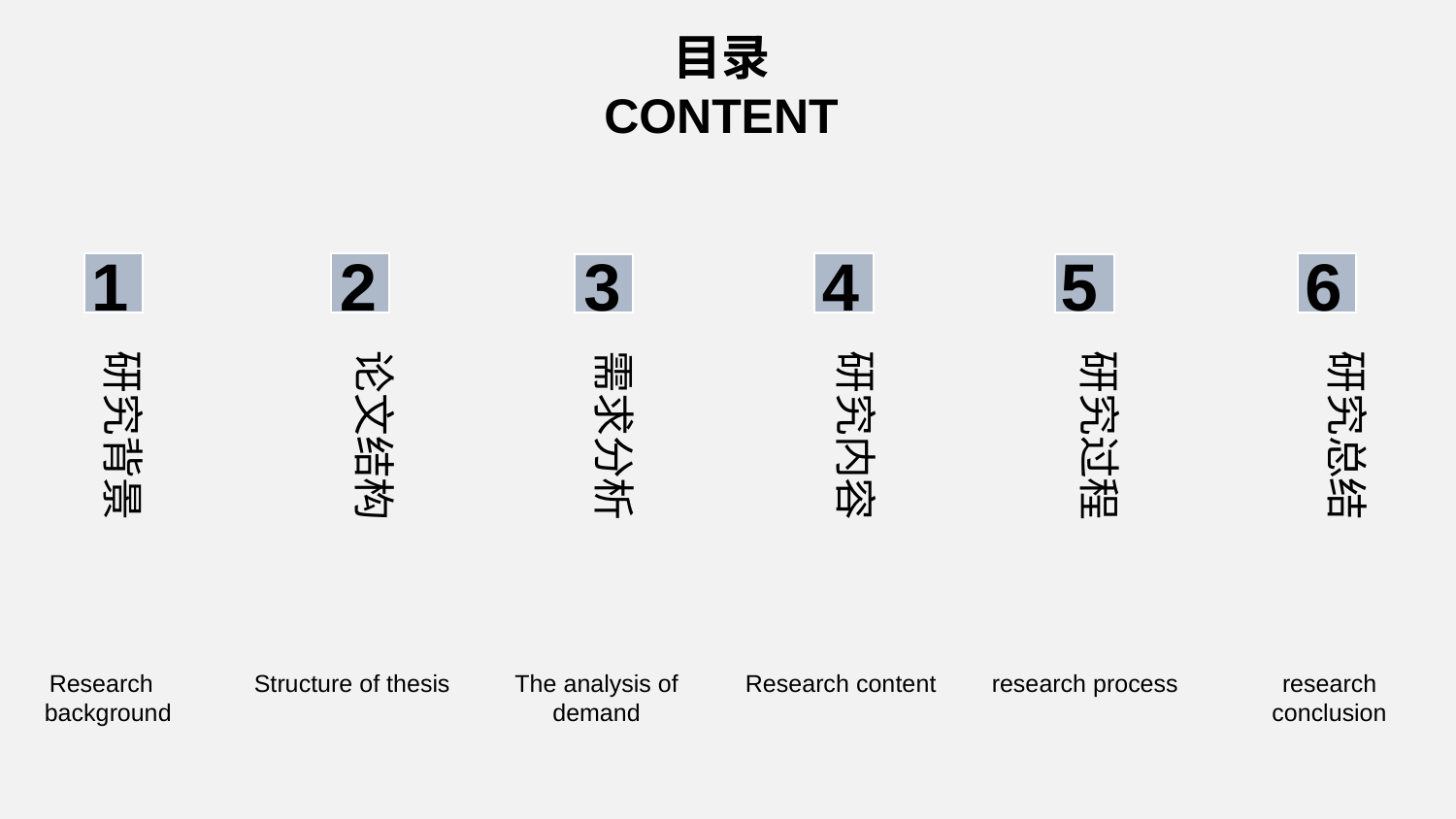

目录CONTENT
1
2
3
4
5
6

研究背景
研究过程
论文结构
需求分析
研究内容
研究总结
Research   background
Structure of thesis
The analysis of demand
Research content

research process

research conclusion